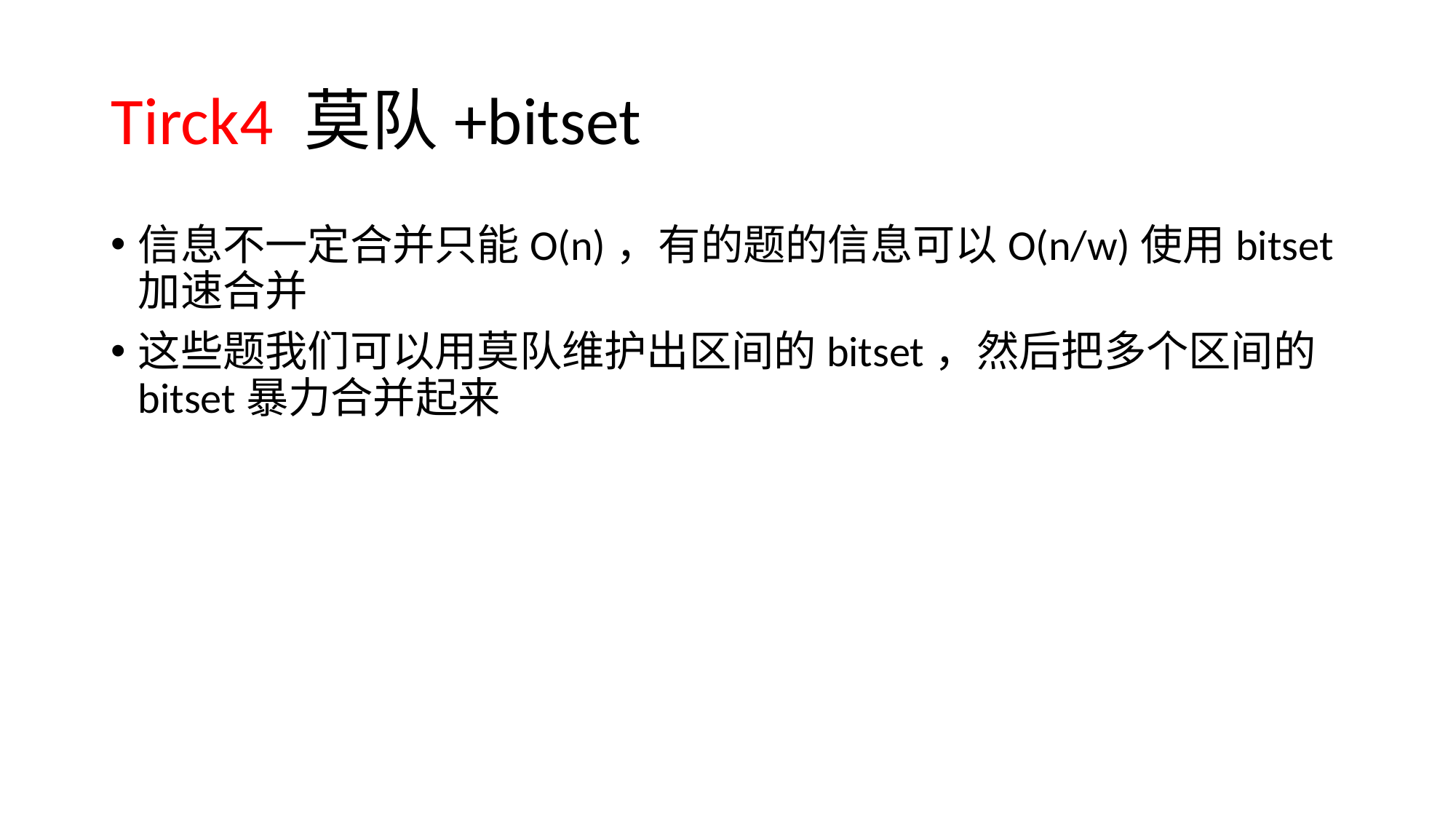

# Tirck4 莫队+bitset
信息不一定合并只能O(n)，有的题的信息可以O(n/w)使用bitset加速合并
这些题我们可以用莫队维护出区间的bitset，然后把多个区间的bitset暴力合并起来